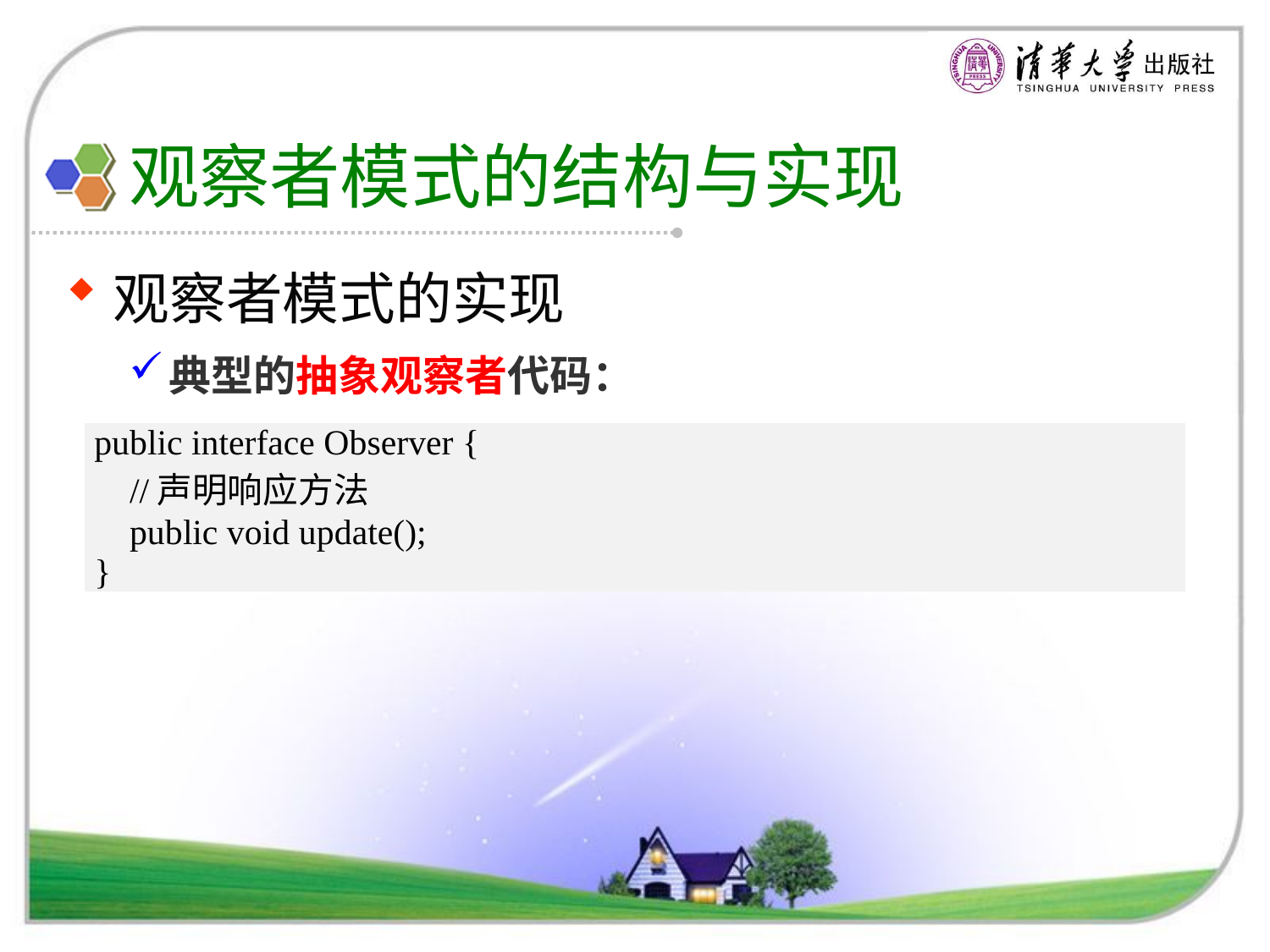

# 观察者模式的结构与实现
观察者模式的实现
典型的抽象观察者代码：
| public interface Observer { //声明响应方法 public void update(); } |
| --- |